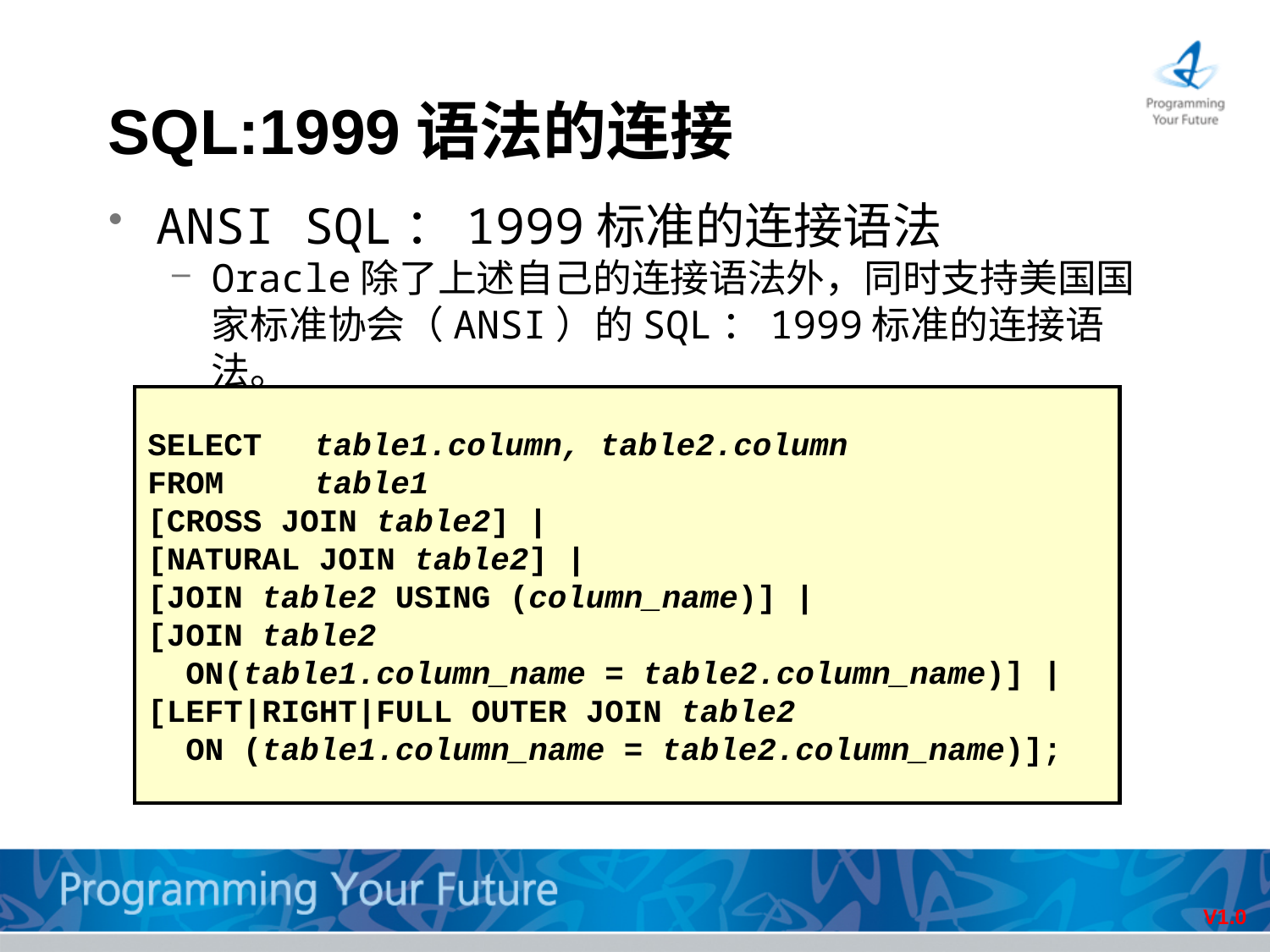

# SQL:1999语法的连接
ANSI SQL：1999标准的连接语法
Oracle除了上述自己的连接语法外，同时支持美国国家标准协会（ANSI）的SQL：1999标准的连接语法。
SELECT	table1.column, table2.column
FROM	table1
[CROSS JOIN table2] |
[NATURAL JOIN table2] |
[JOIN table2 USING (column_name)] |
[JOIN table2
  ON(table1.column_name = table2.column_name)] |
[LEFT|RIGHT|FULL OUTER JOIN table2
  ON (table1.column_name = table2.column_name)];